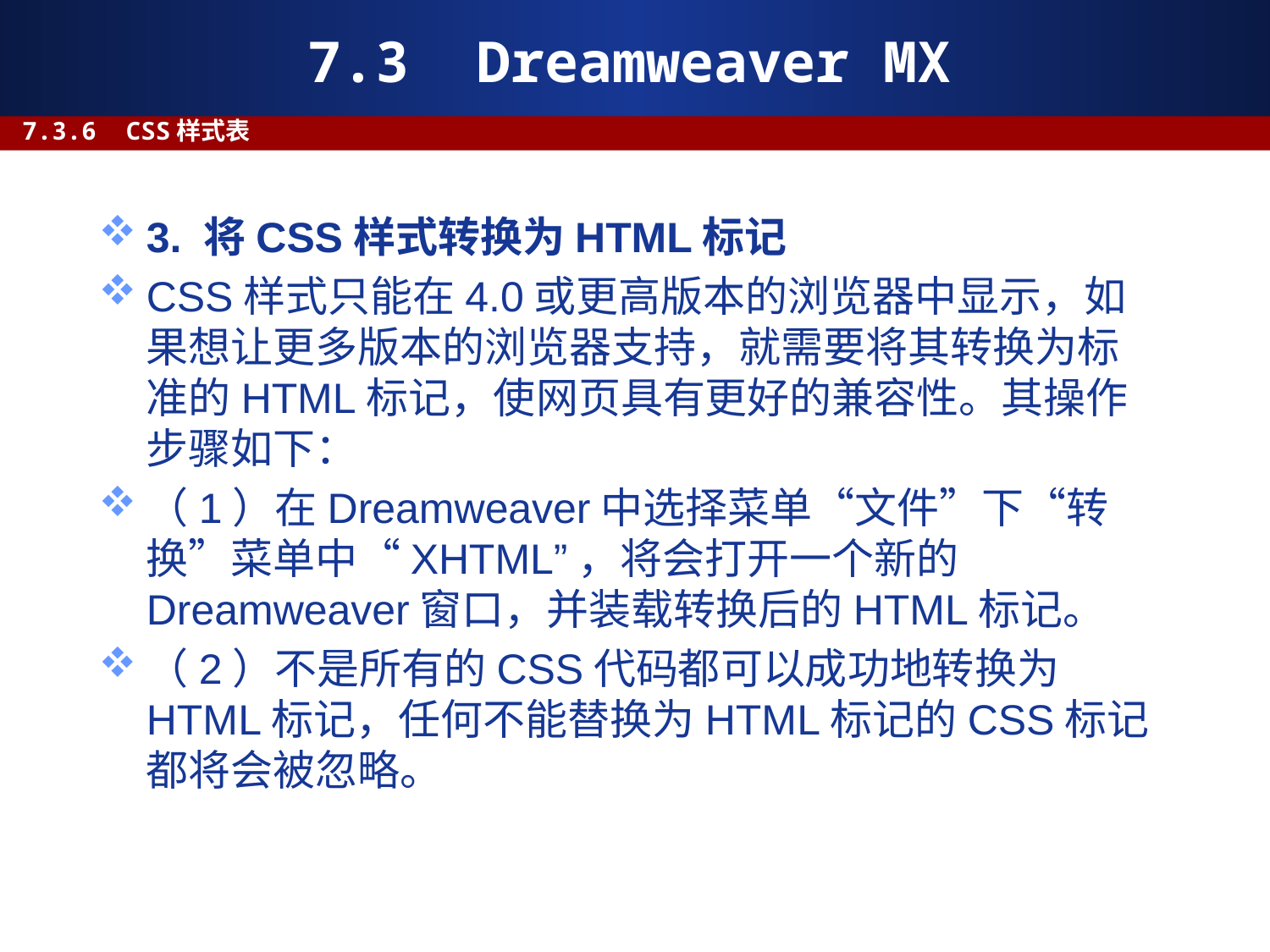

# 7.3  Dreamweaver MX
7.3.6  CSS样式表
3. 将CSS样式转换为HTML标记
CSS样式只能在4.0或更高版本的浏览器中显示，如果想让更多版本的浏览器支持，就需要将其转换为标准的HTML标记，使网页具有更好的兼容性。其操作步骤如下：
（1）在Dreamweaver中选择菜单“文件”下“转换”菜单中“XHTML”，将会打开一个新的Dreamweaver窗口，并装载转换后的HTML标记。
（2）不是所有的CSS代码都可以成功地转换为HTML标记，任何不能替换为HTML标记的CSS标记都将会被忽略。